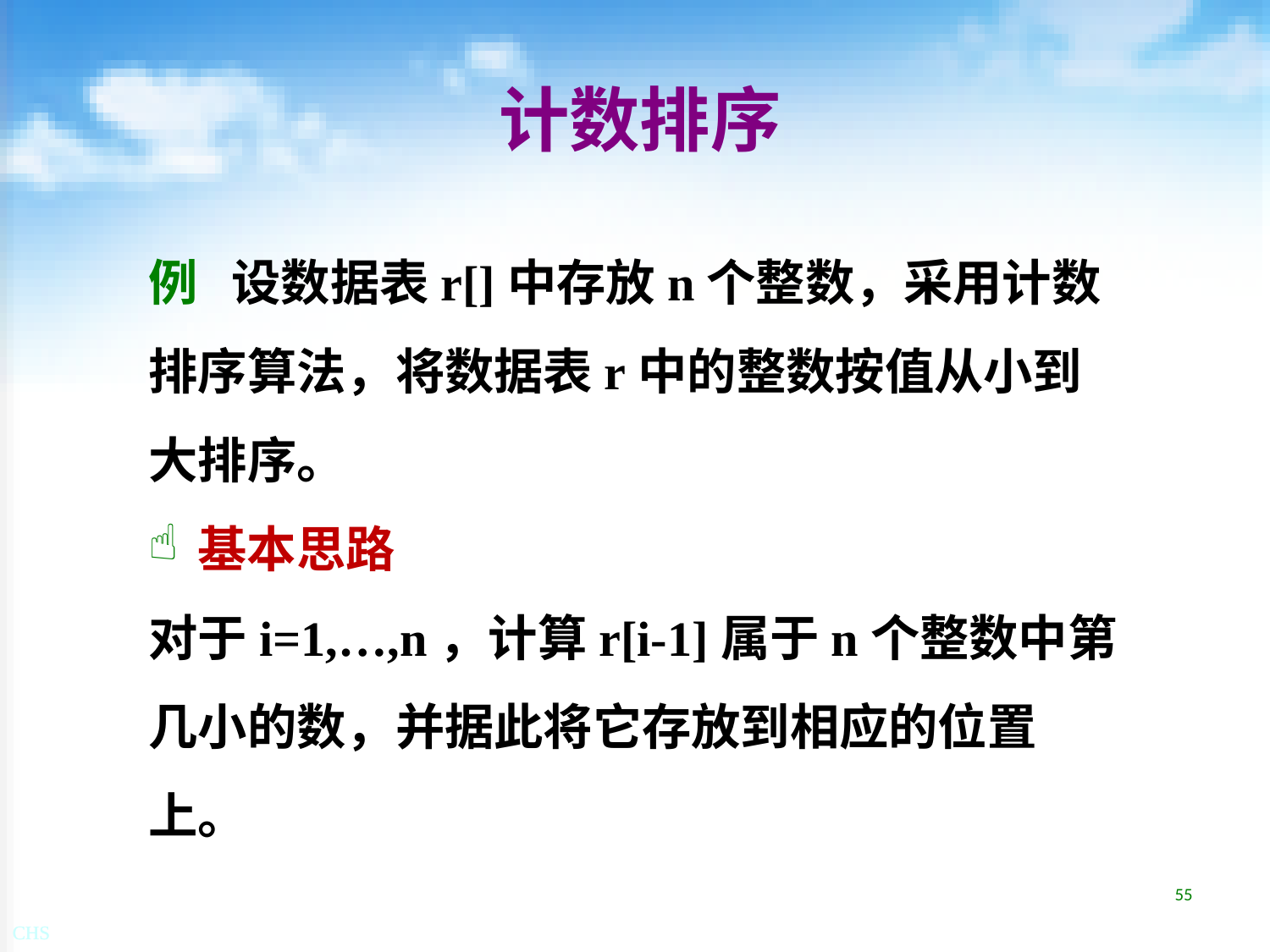

# 计数排序
例   设数据表r[]中存放n个整数，采用计数排序算法，将数据表r中的整数按值从小到大排序。
基本思路
对于i=1,…,n，计算r[i-1]属于n个整数中第几小的数，并据此将它存放到相应的位置上。
55